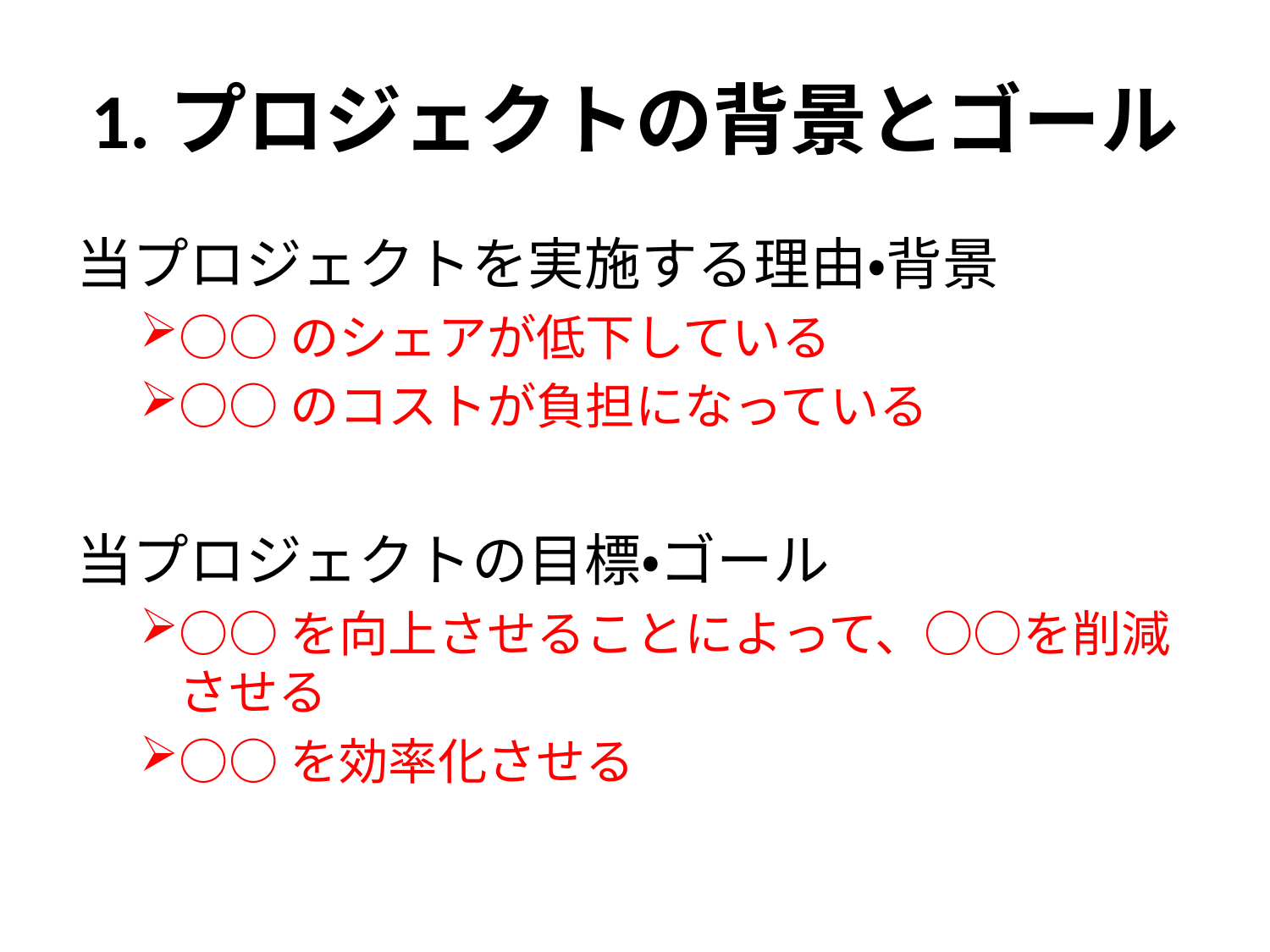

# 1.プロジェクトの背景とゴール
当プロジェクトを実施する理由・背景
○○のシェアが低下している
○○のコストが負担になっている

当プロジェクトの目標・ゴール
○○を向上させることによって、○○を削減させる
○○を効率化させる